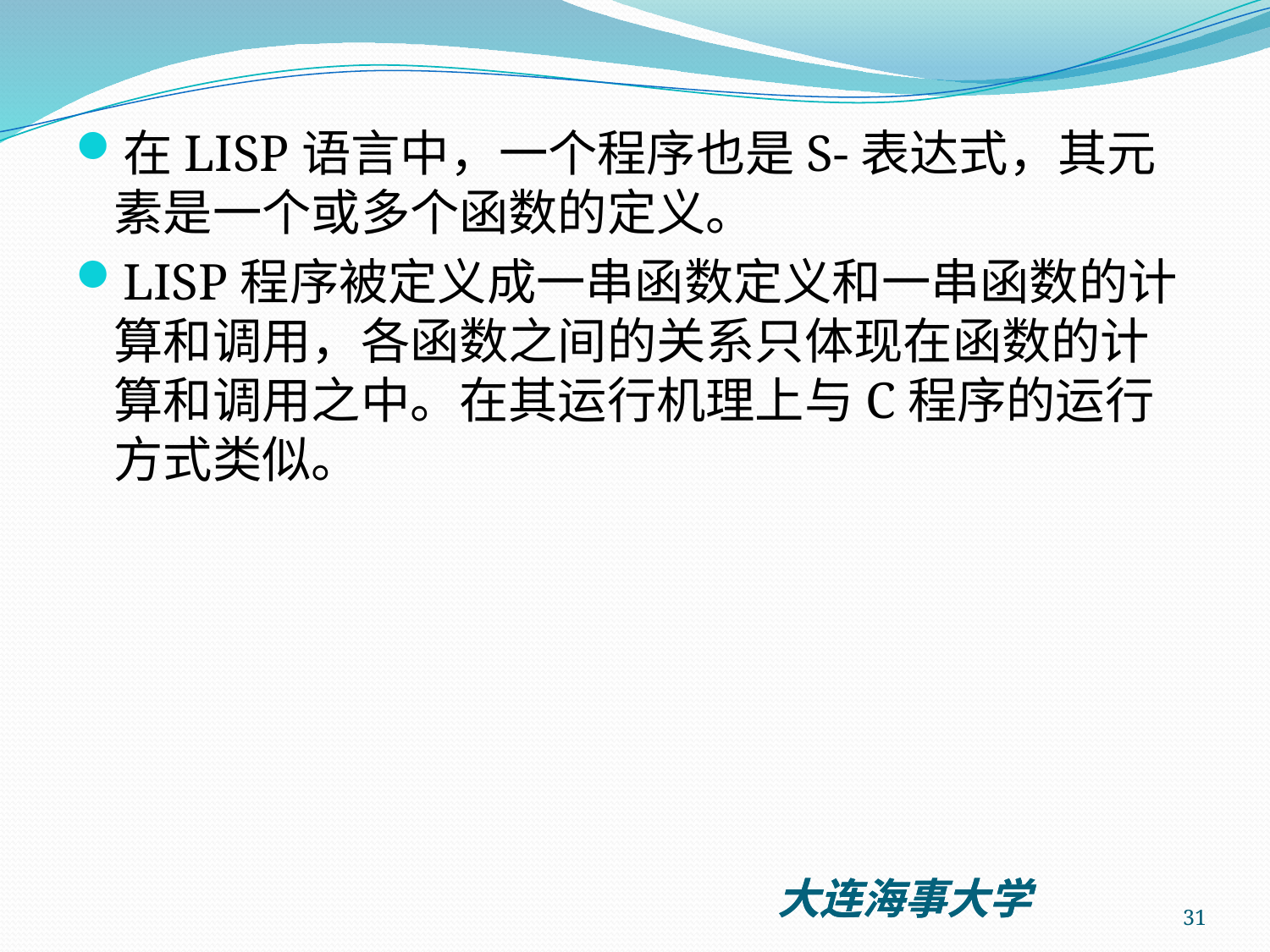

在LISP语言中，一个程序也是S-表达式，其元素是一个或多个函数的定义。
LISP程序被定义成一串函数定义和一串函数的计算和调用，各函数之间的关系只体现在函数的计算和调用之中。在其运行机理上与C程序的运行方式类似。

31